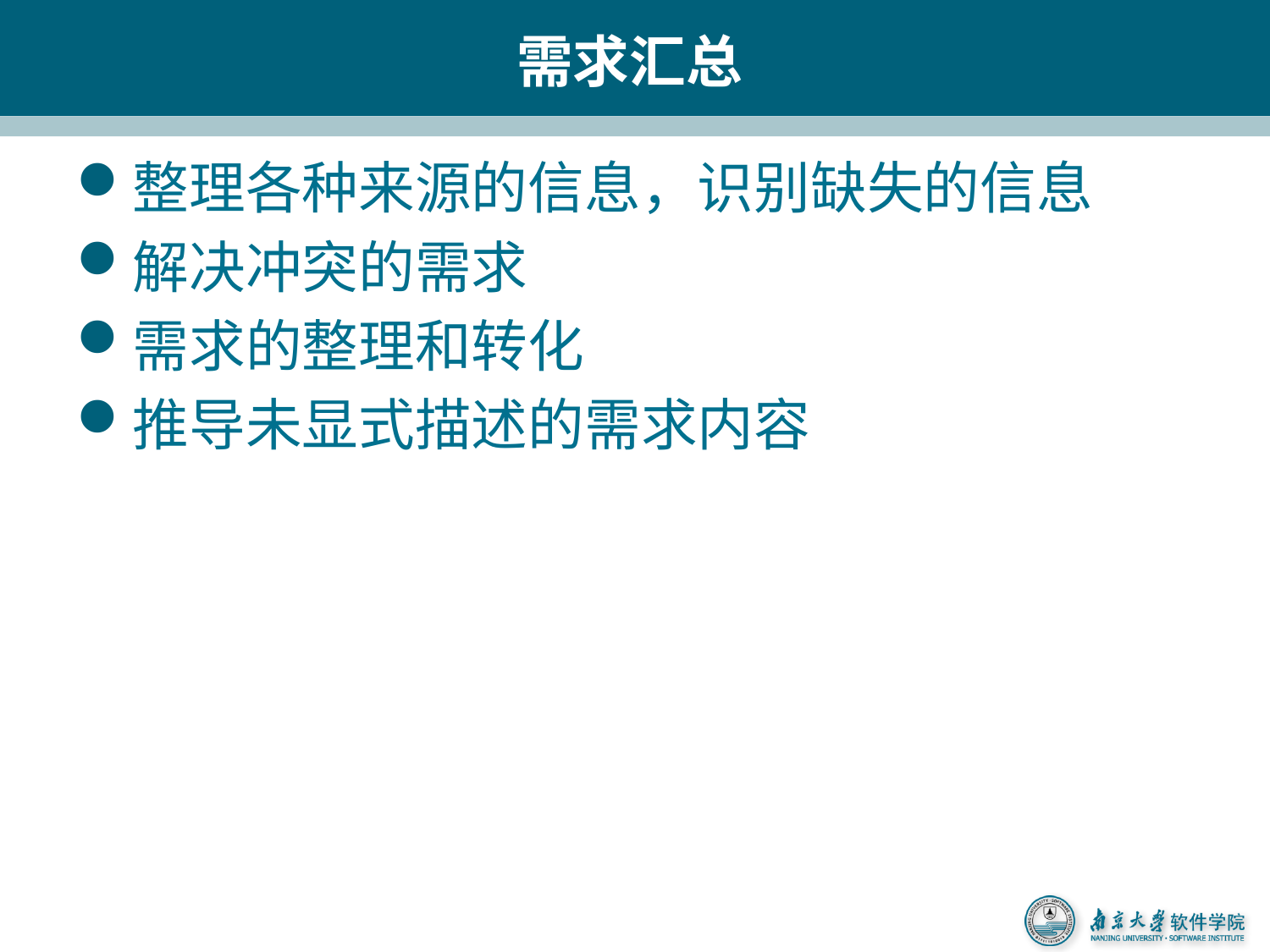

# 需求汇总
整理各种来源的信息，识别缺失的信息
解决冲突的需求
需求的整理和转化
推导未显式描述的需求内容